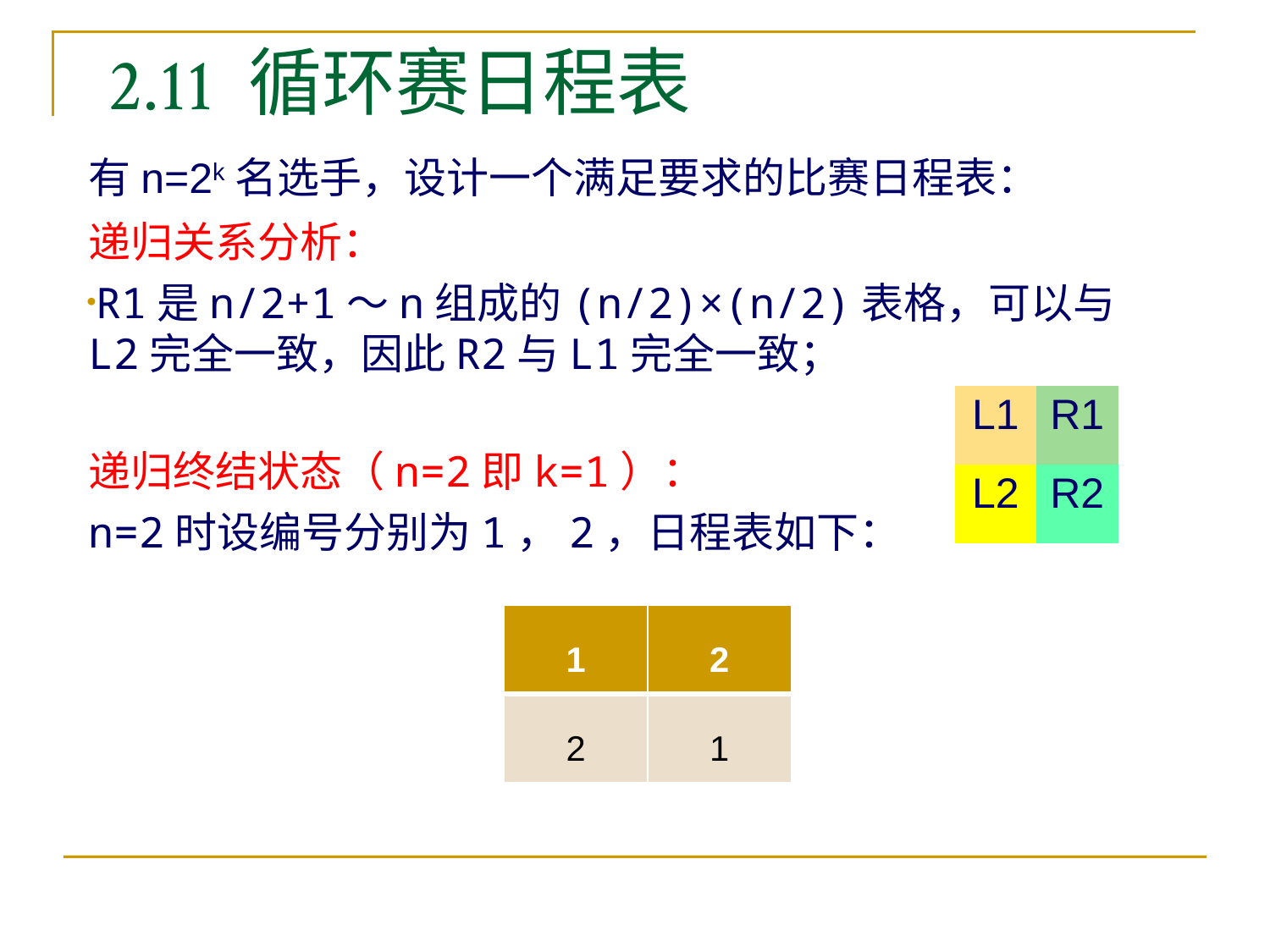

# 2.11 循环赛日程表
有n=2k名选手，设计一个满足要求的比赛日程表：
递归关系分析：
R1是n/2+1～n组成的(n/2)×(n/2)表格，可以与L2完全一致，因此R2与L1完全一致；

递归终结状态（n=2即k=1）：
n=2时设编号分别为1，2，日程表如下：
| L1 | R1 |
| --- | --- |
| L2 | R2 |
| 1 | 2 |
| --- | --- |
| 2 | 1 |